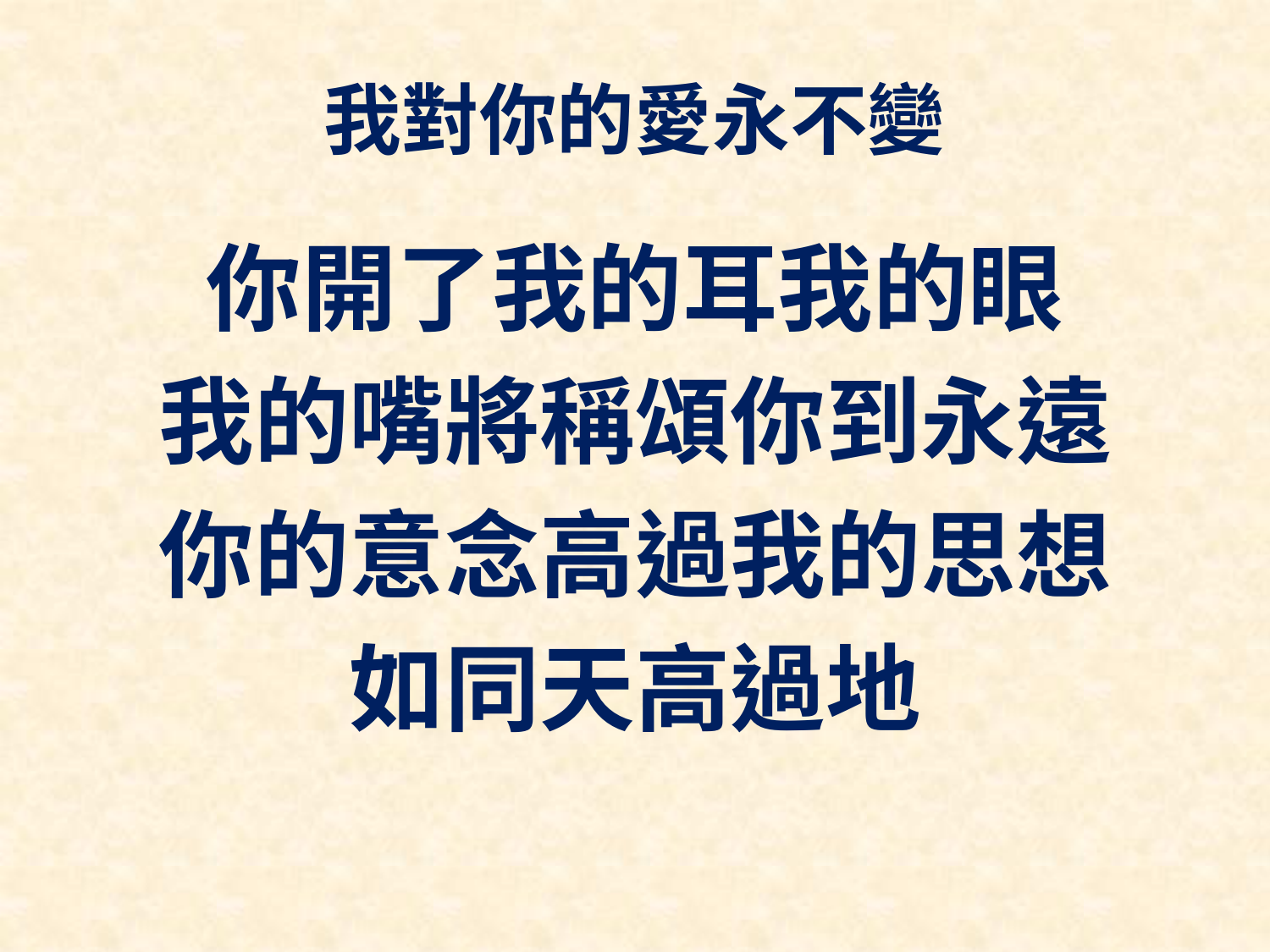

# 我對你的愛永不變
你開了我的耳我的眼
我的嘴將稱頌你到永遠
你的意念高過我的思想
如同天高過地